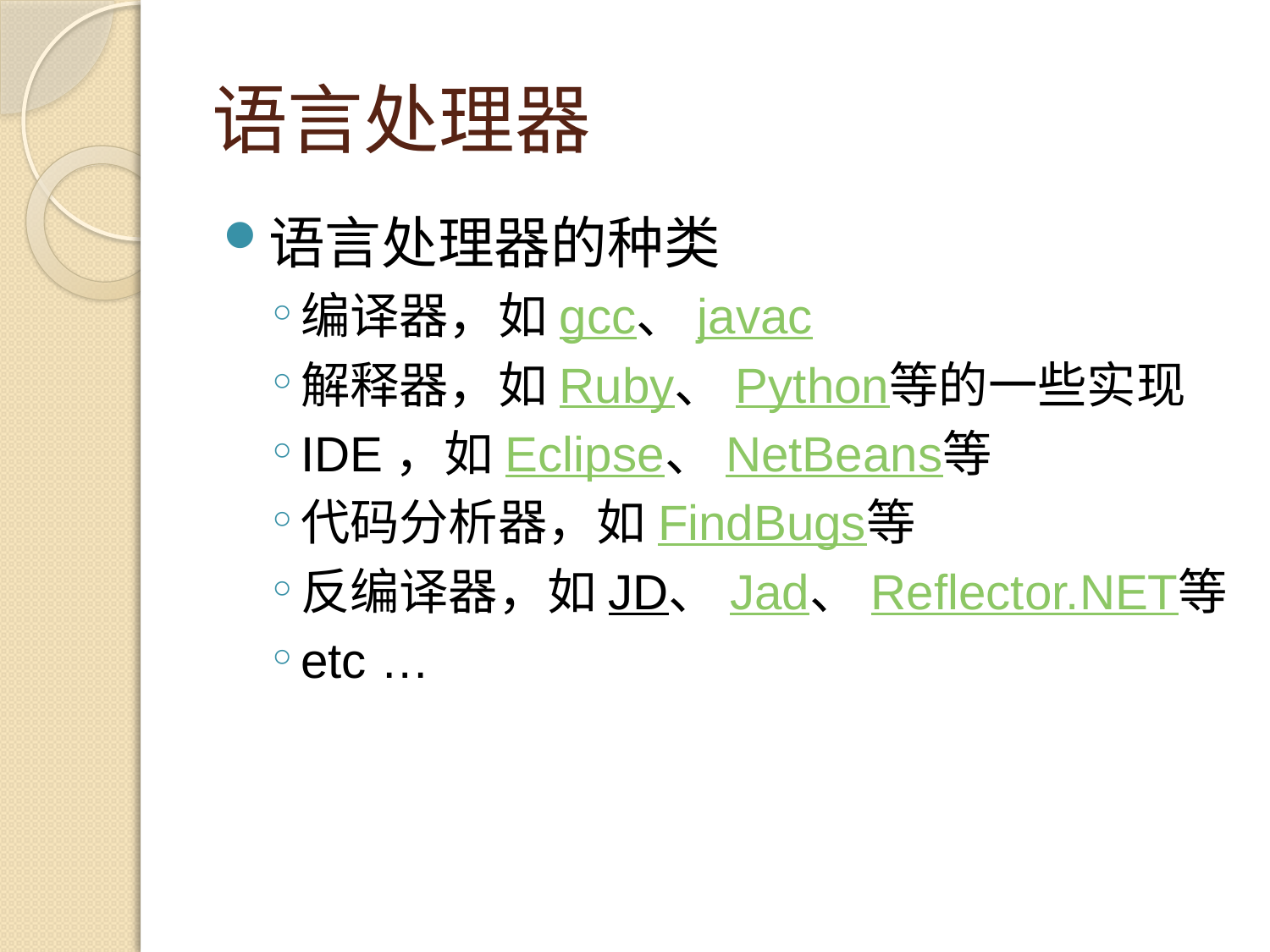

# 语言处理器
语言处理器的种类
编译器，如gcc、javac
解释器，如Ruby、Python等的一些实现
IDE，如Eclipse、NetBeans等
代码分析器，如FindBugs等
反编译器，如JD、Jad、Reflector.NET等
etc …